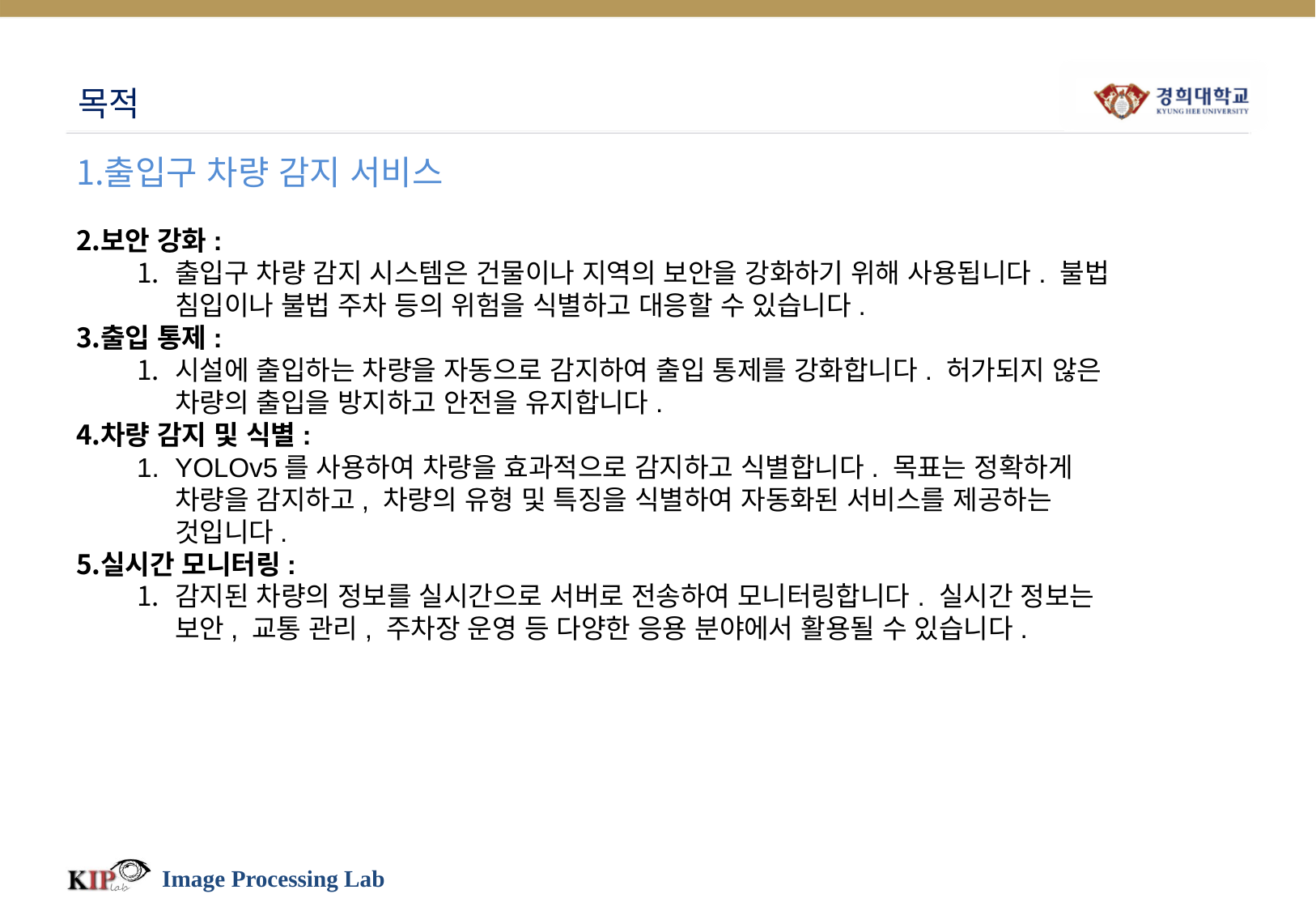

# 목적
출입구 차량 감지 서비스

보안 강화:
출입구 차량 감지 시스템은 건물이나 지역의 보안을 강화하기 위해 사용됩니다. 불법 침입이나 불법 주차 등의 위험을 식별하고 대응할 수 있습니다.
출입 통제:
시설에 출입하는 차량을 자동으로 감지하여 출입 통제를 강화합니다. 허가되지 않은 차량의 출입을 방지하고 안전을 유지합니다.
차량 감지 및 식별:
YOLOv5를 사용하여 차량을 효과적으로 감지하고 식별합니다. 목표는 정확하게 차량을 감지하고, 차량의 유형 및 특징을 식별하여 자동화된 서비스를 제공하는 것입니다.
실시간 모니터링:
감지된 차량의 정보를 실시간으로 서버로 전송하여 모니터링합니다. 실시간 정보는 보안, 교통 관리, 주차장 운영 등 다양한 응용 분야에서 활용될 수 있습니다.

Image Processing Lab